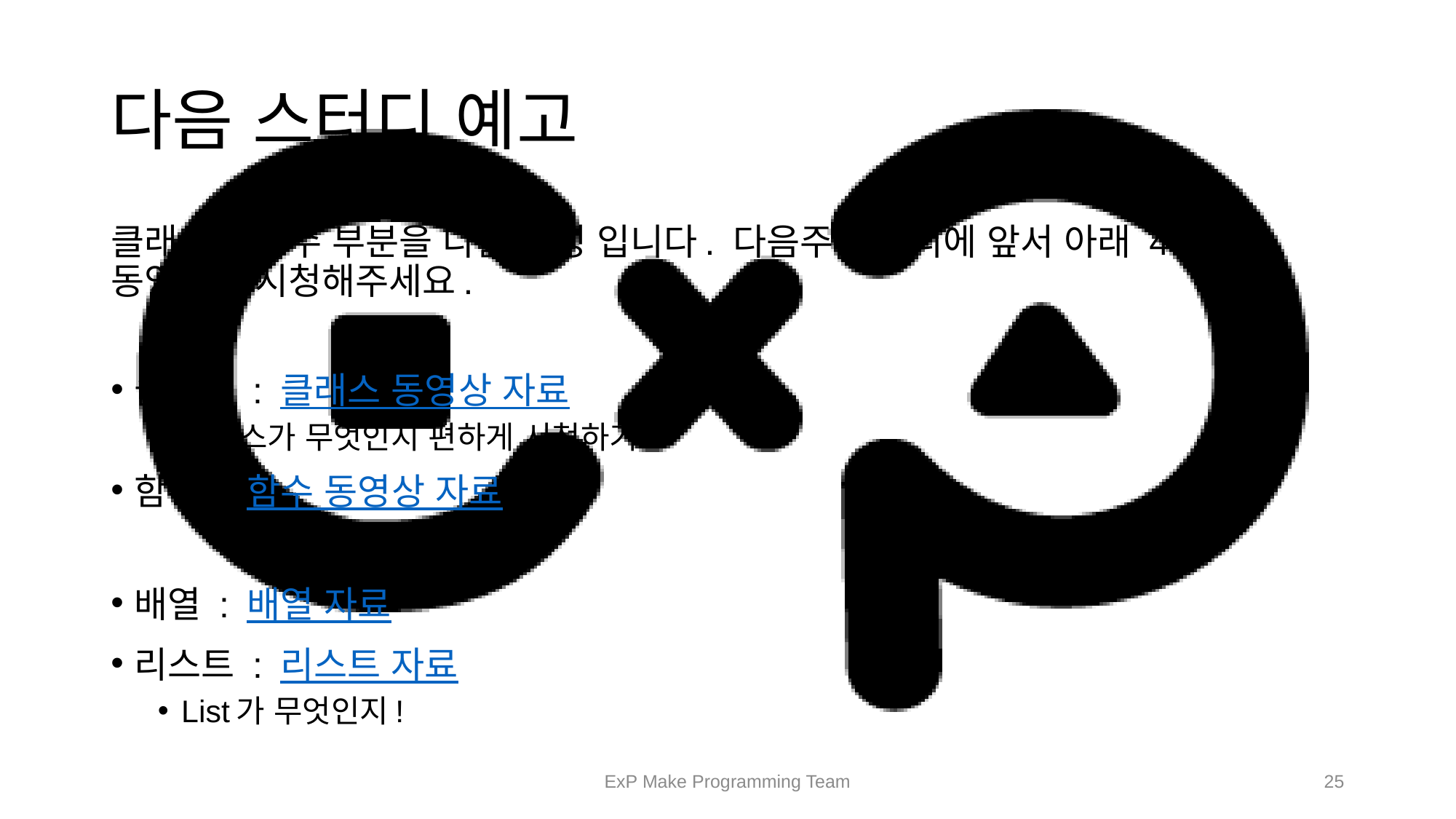

# 다음 스터디 예고
클래스와 함수 부분을 다룰 예정 입니다. 다음주 스터디에 앞서 아래 4개의 동영상을 시청해주세요.

클래스 : 클래스 동영상 자료
클래스가 무엇인지 편하게 시청하기
함수 : 함수 동영상 자료

배열 : 배열 자료
리스트 : 리스트 자료
List가 무엇인지!
ExP Make Programming Team
25